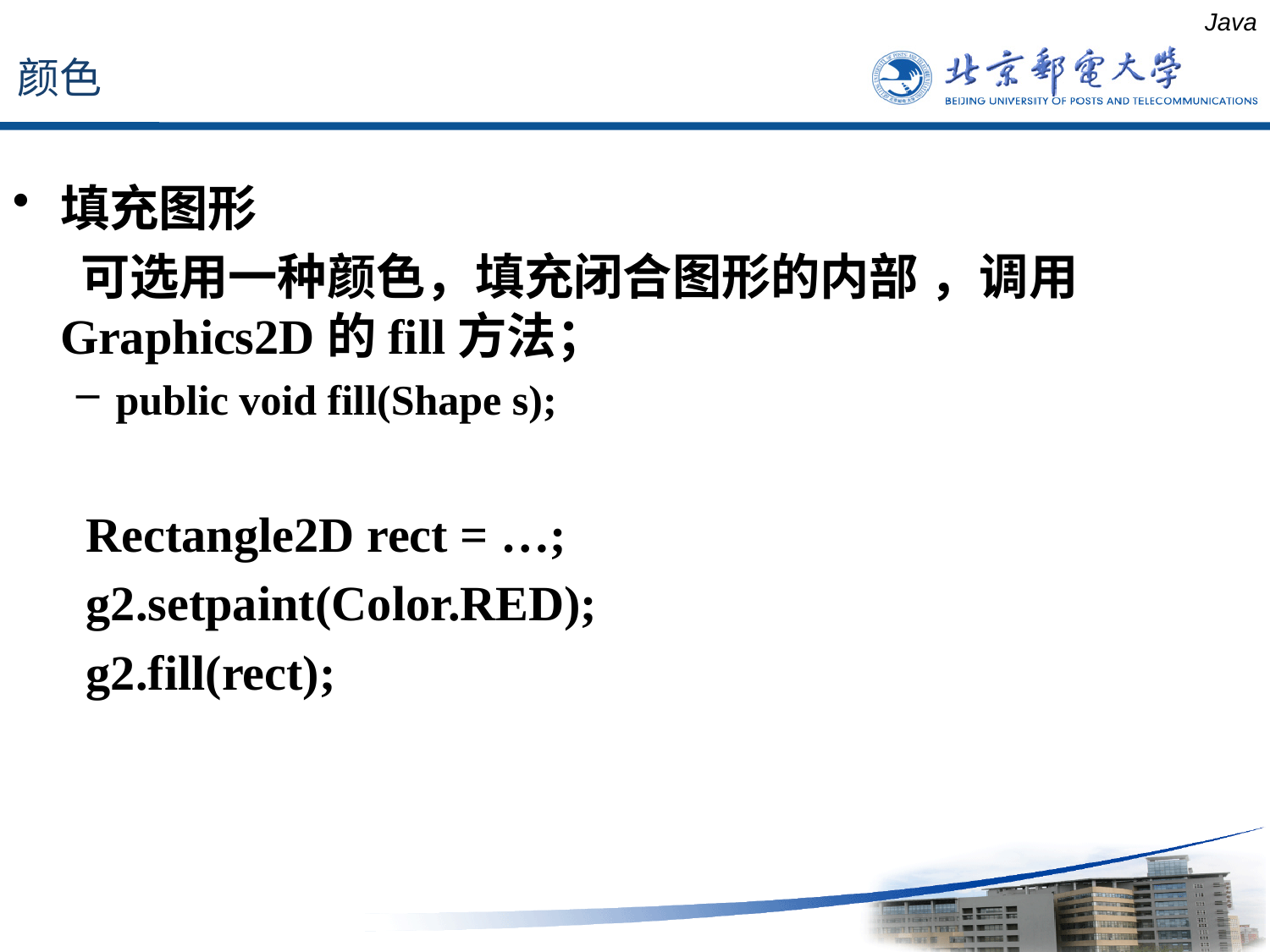

颜色
Java
填充图形
     可选用一种颜色，填充闭合图形的内部 ，调用Graphics2D的fill方法；
public void fill(Shape s);

      Rectangle2D rect = …;
      g2.setpaint(Color.RED);
      g2.fill(rect);